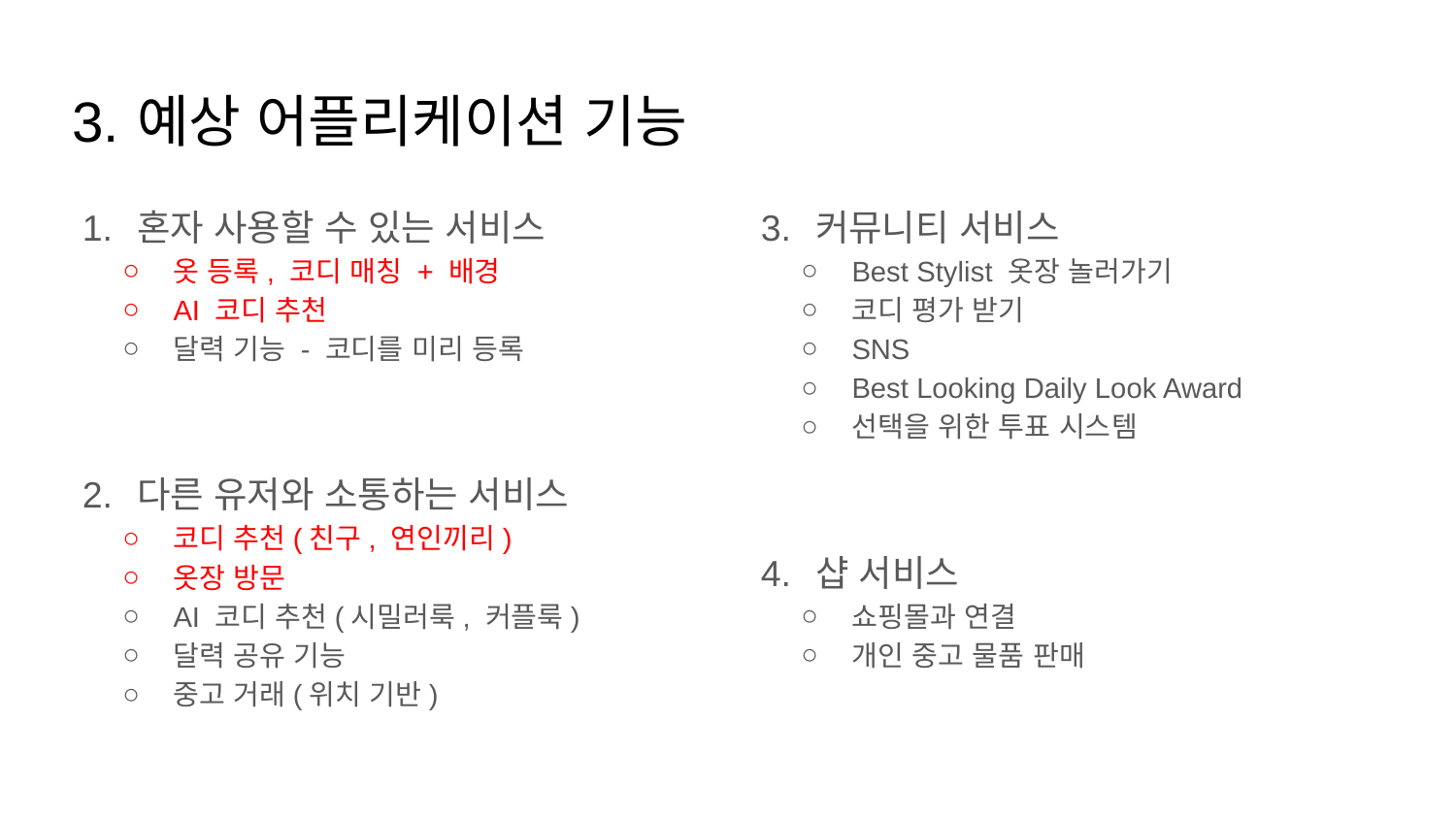

# 예상 어플리케이션 기능
혼자 사용할 수 있는 서비스
옷 등록, 코디 매칭 + 배경
AI 코디 추천
달력 기능 - 코디를 미리 등록

다른 유저와 소통하는 서비스
코디 추천(친구, 연인끼리)
옷장 방문
AI 코디 추천(시밀러룩, 커플룩)
달력 공유 기능
중고 거래(위치 기반)

커뮤니티 서비스
Best Stylist 옷장 놀러가기
코디 평가 받기
SNS
Best Looking Daily Look Award
선택을 위한 투표 시스템

샵 서비스
쇼핑몰과 연결
개인 중고 물품 판매